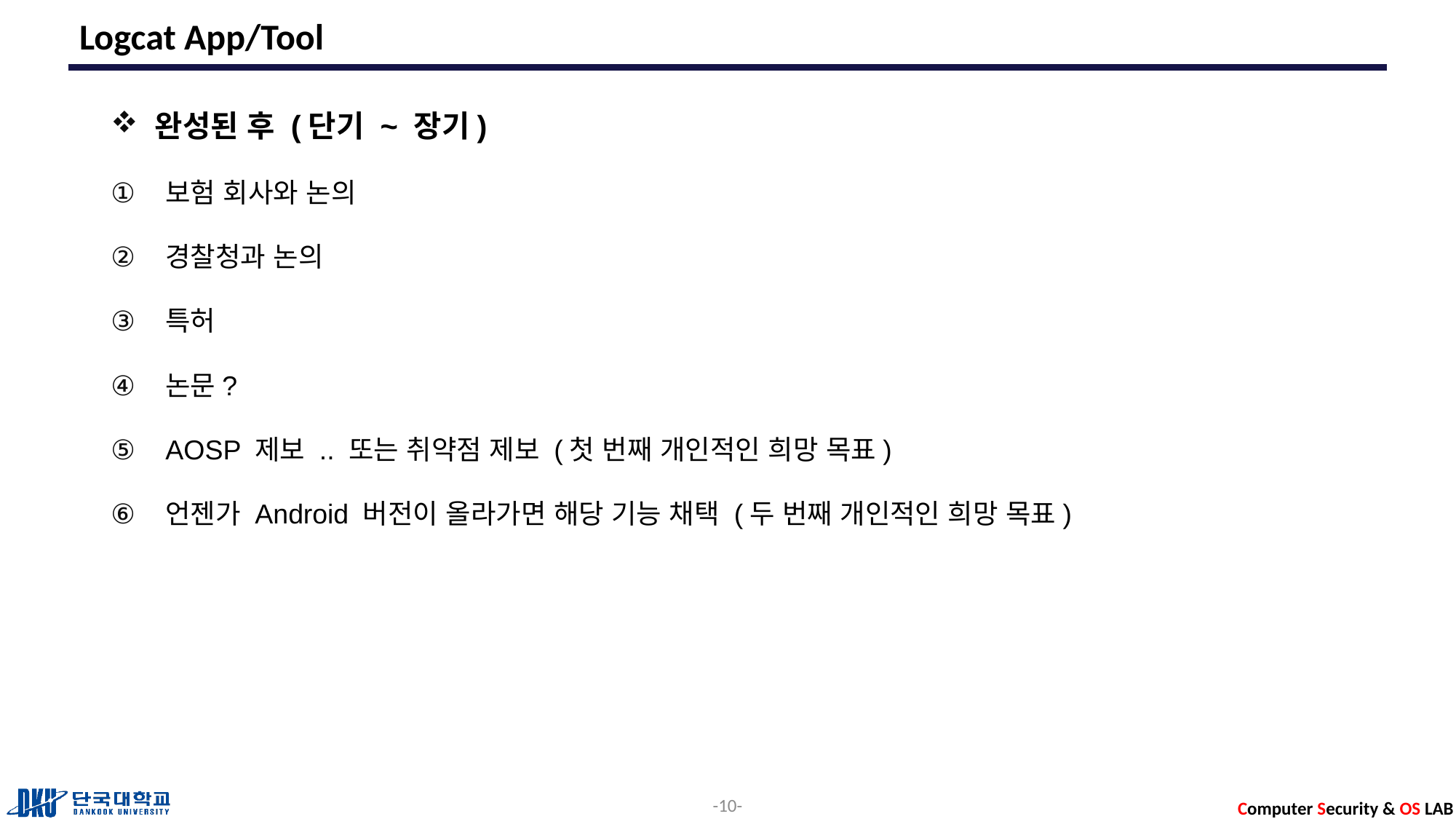

# Logcat App/Tool
 완성된 후 (단기 ~ 장기)
보험 회사와 논의
경찰청과 논의
특허
논문?
AOSP 제보 .. 또는 취약점 제보 (첫 번째 개인적인 희망 목표)
언젠가 Android 버전이 올라가면 해당 기능 채택 (두 번째 개인적인 희망 목표)

10